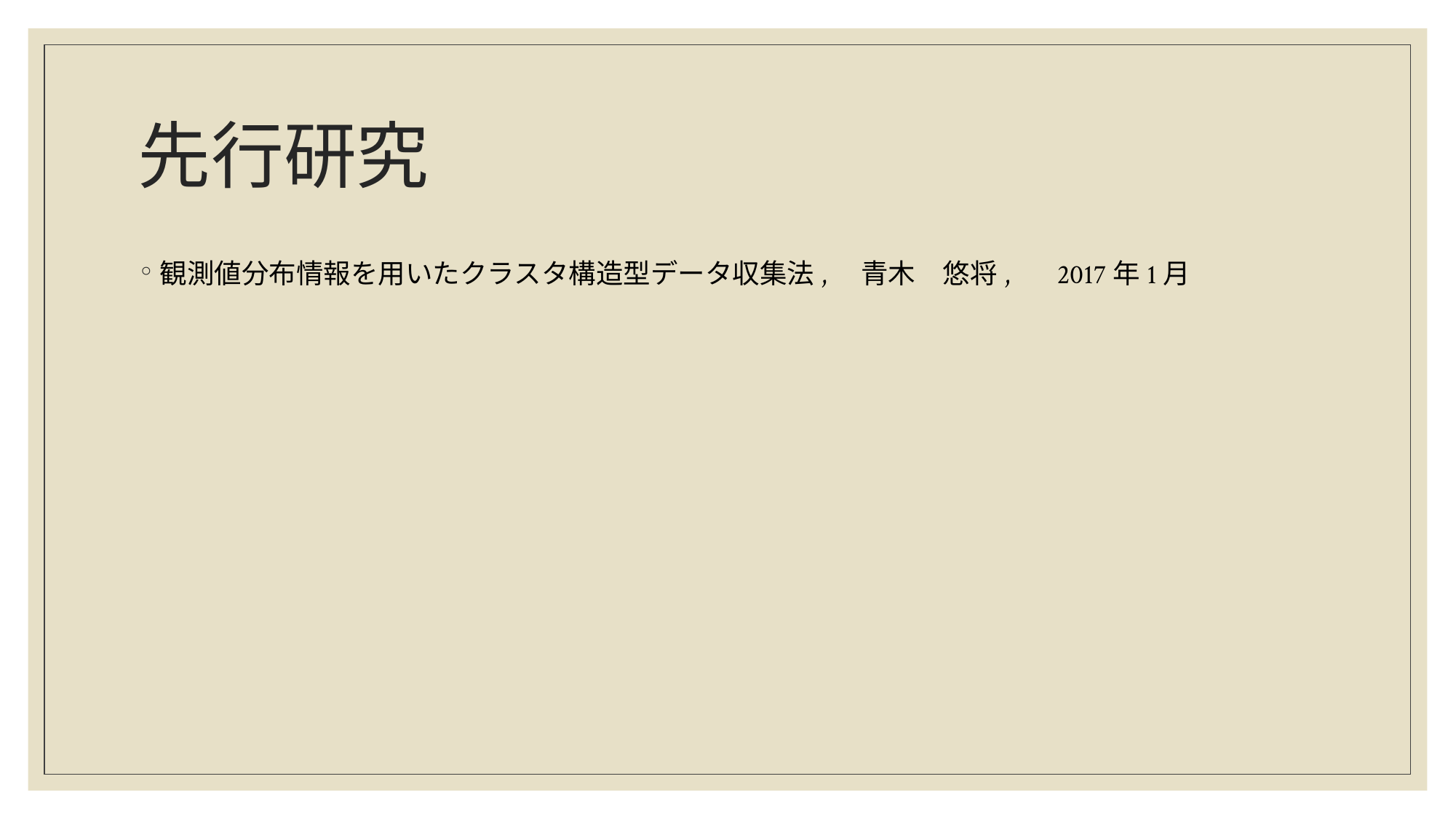

# 先行研究
観測値分布情報を用いたクラスタ構造型データ収集法,　青木　悠将, 　2017年1月